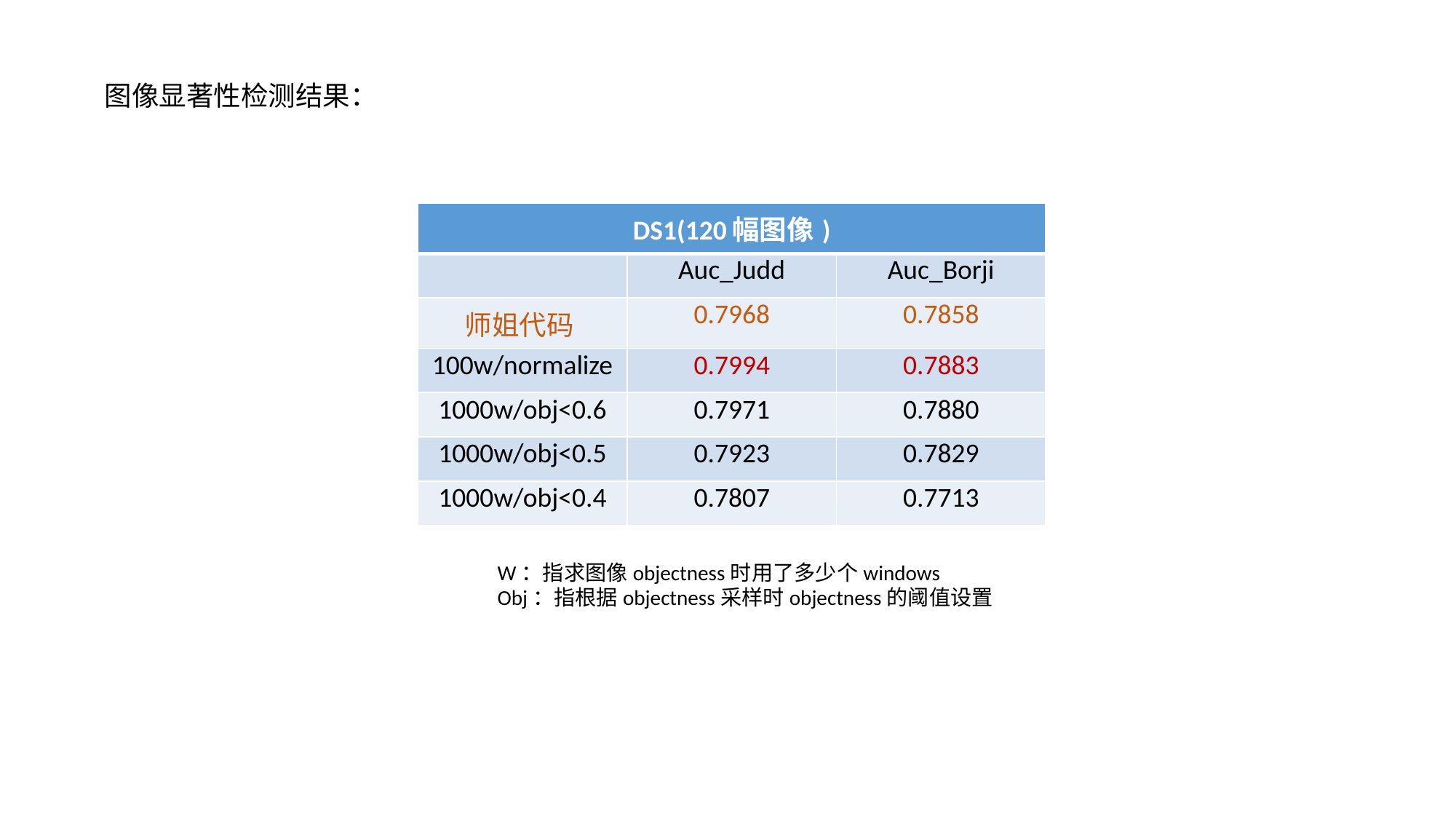

图像显著性检测结果：
| DS1(120幅图像) |  |  |
| --- | --- | --- |
|  | Auc\_Judd | Auc\_Borji |
| 师姐代码 | 0.7968 | 0.7858 |
| 100w/normalize | 0.7994 | 0.7883 |
| 1000w/obj<0.6 | 0.7971 | 0.7880 |
| 1000w/obj<0.5 | 0.7923 | 0.7829 |
| 1000w/obj<0.4 | 0.7807 | 0.7713 |
W：指求图像objectness时用了多少个windows
Obj：指根据objectness采样时objectness的阈值设置